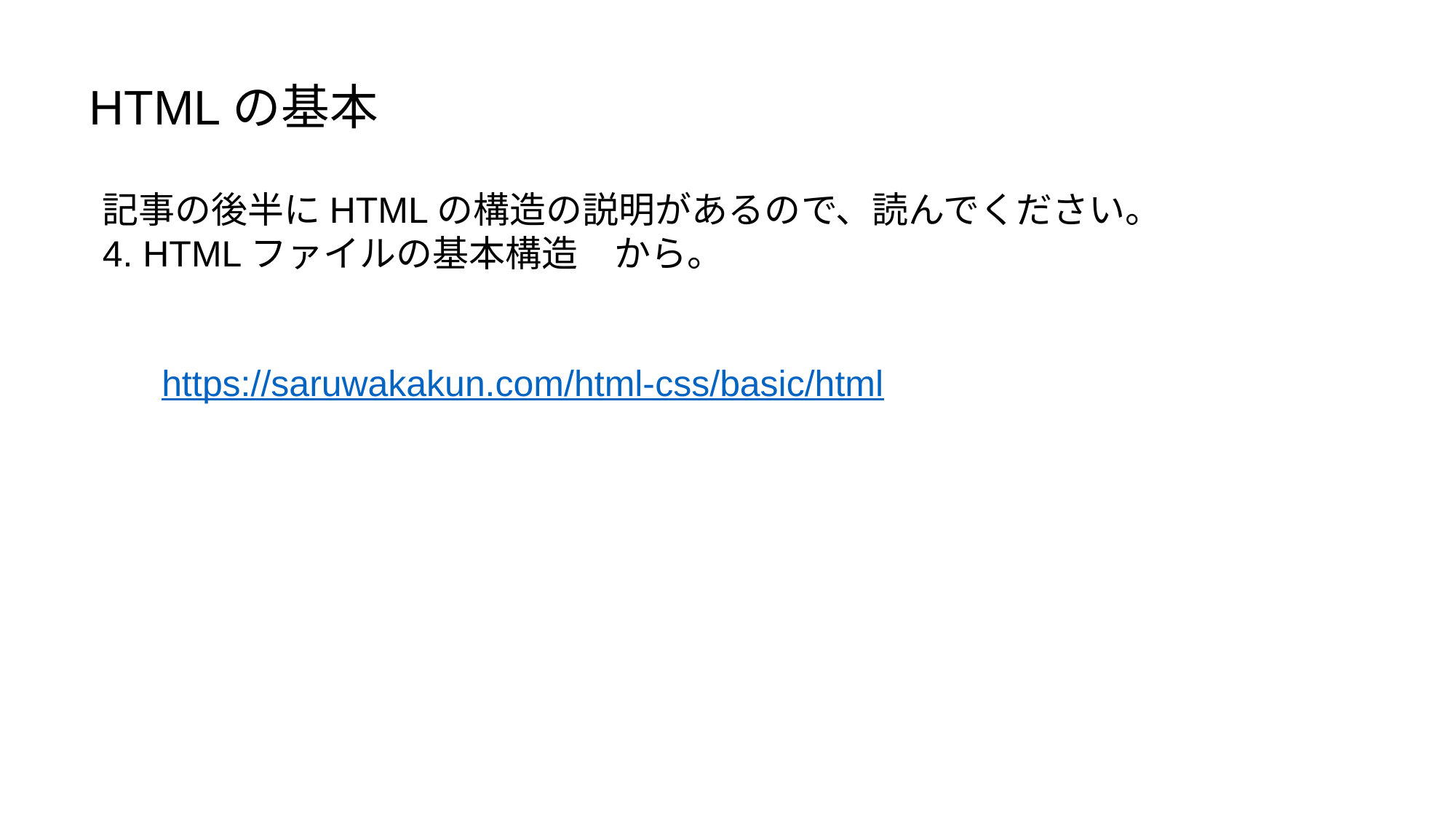

HTMLの基本
記事の後半にHTMLの構造の説明があるので、読んでください。
4. HTMLファイルの基本構造　から。
https://saruwakakun.com/html-css/basic/html